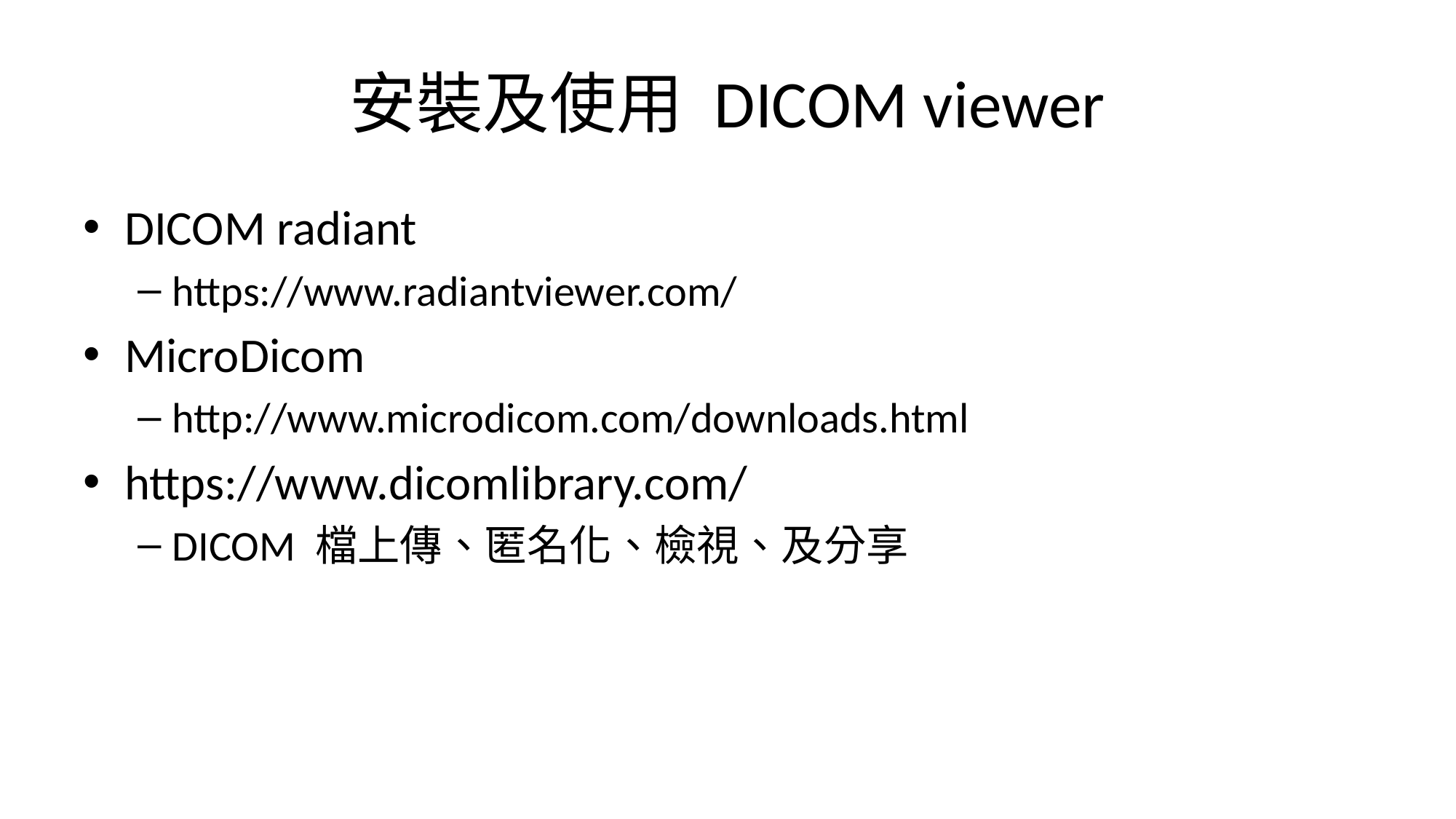

# 安裝及使用 DICOM viewer
DICOM radiant
https://www.radiantviewer.com/
MicroDicom
http://www.microdicom.com/downloads.html
https://www.dicomlibrary.com/
DICOM 檔上傳、匿名化、檢視、及分享